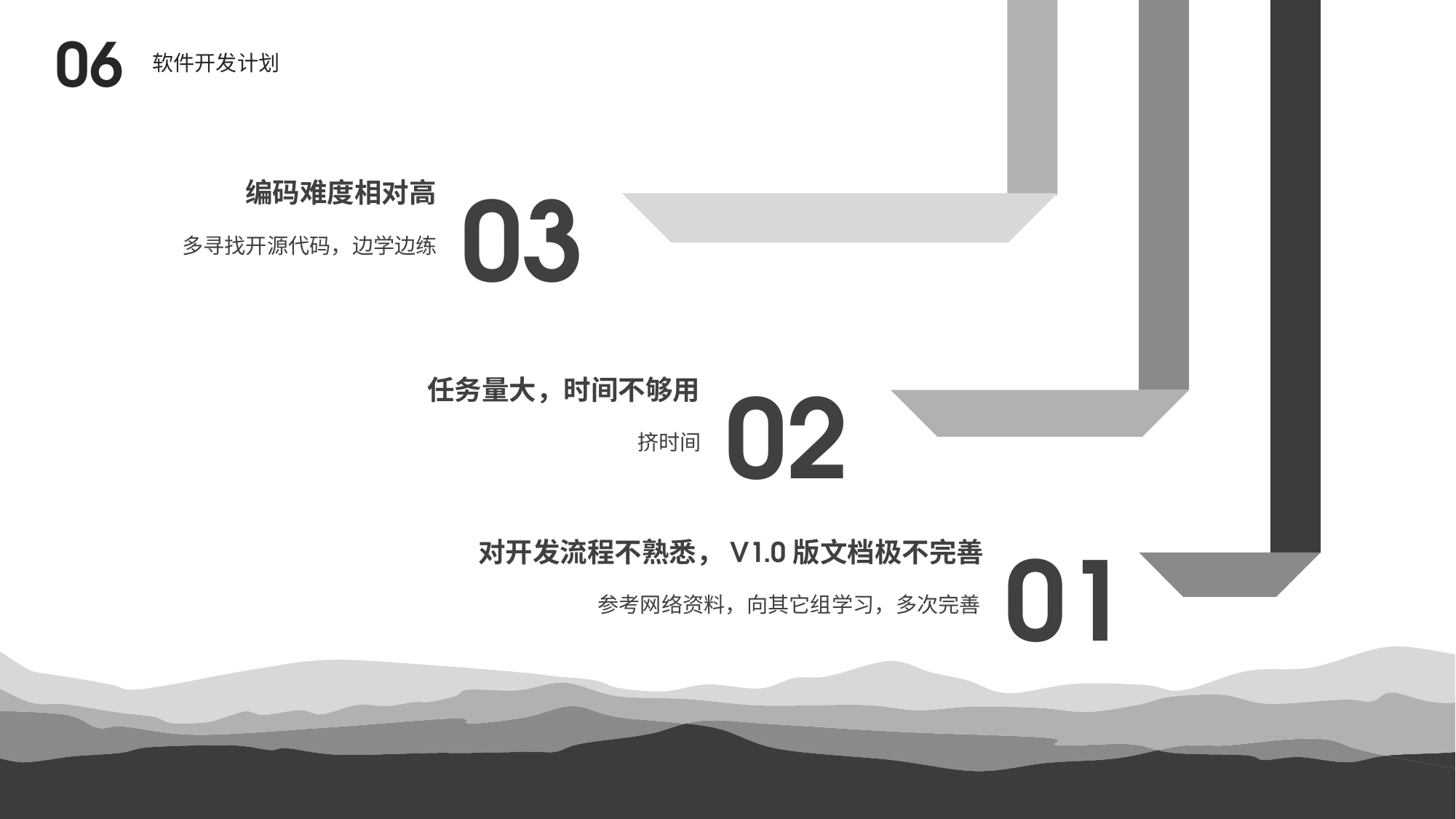

06

软件开发计划
03
编码难度相对高
多寻找开源代码，边学边练

02
任务量大，时间不够用
挤时间
01
对开发流程不熟悉，V1.0版文档极不完善
参考网络资料，向其它组学习，多次完善